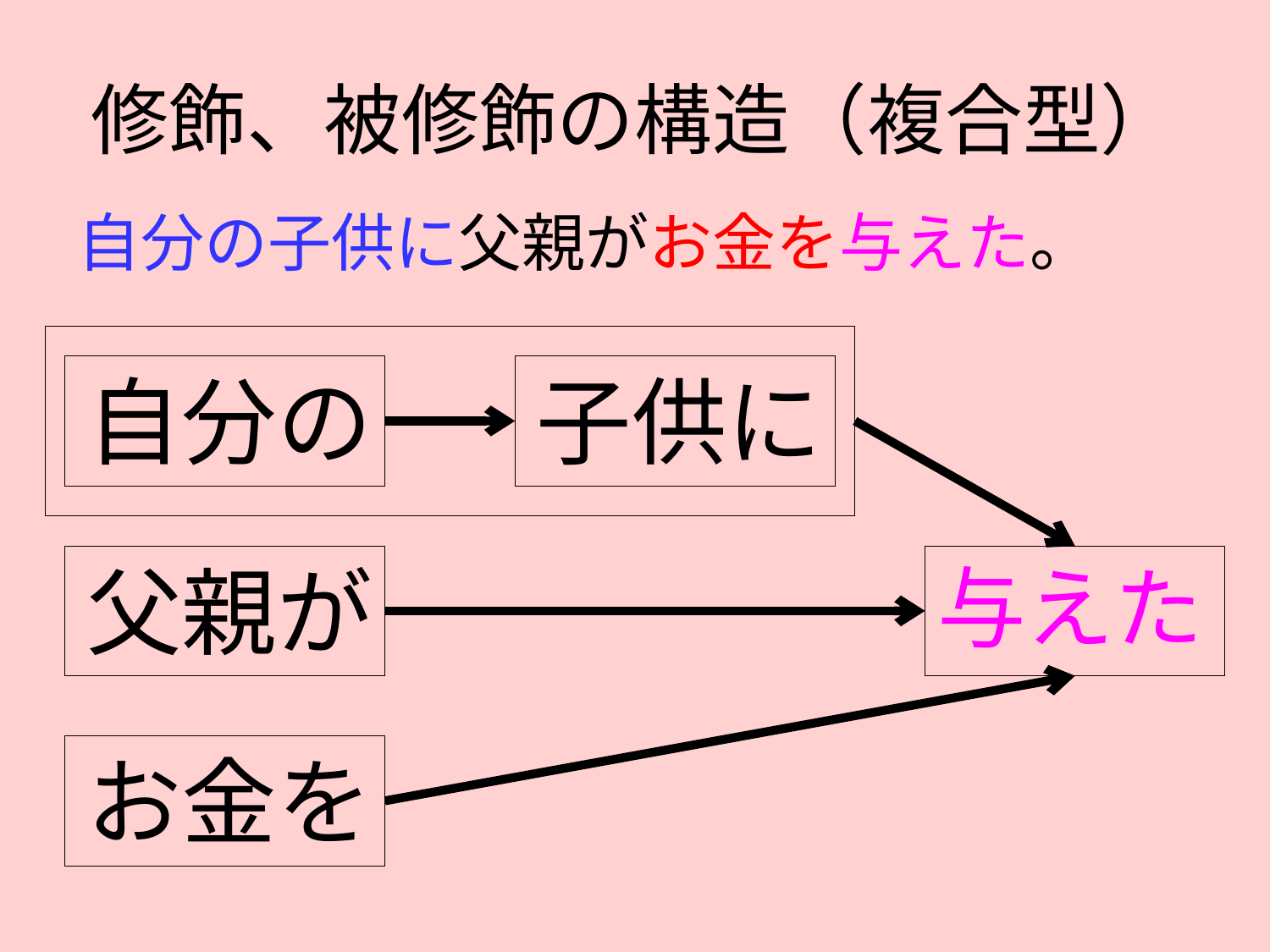

# 修飾、被修飾の構造（複合型）
自分の子供に父親がお金を与えた。

自分の
子供に
父親が
与えた
お金を